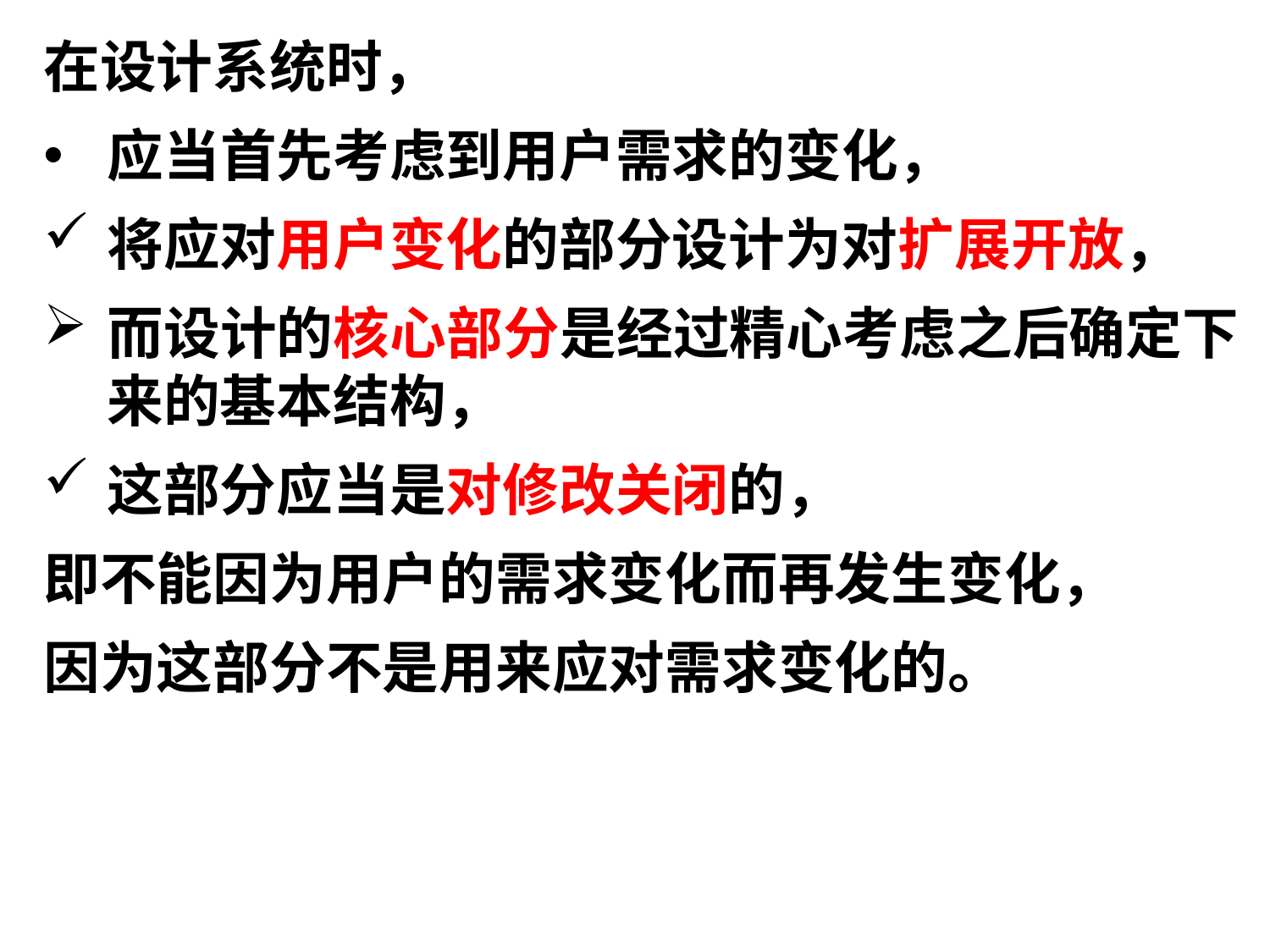

在设计系统时，
应当首先考虑到用户需求的变化，
将应对用户变化的部分设计为对扩展开放，
而设计的核心部分是经过精心考虑之后确定下来的基本结构，
这部分应当是对修改关闭的，
即不能因为用户的需求变化而再发生变化，
因为这部分不是用来应对需求变化的。